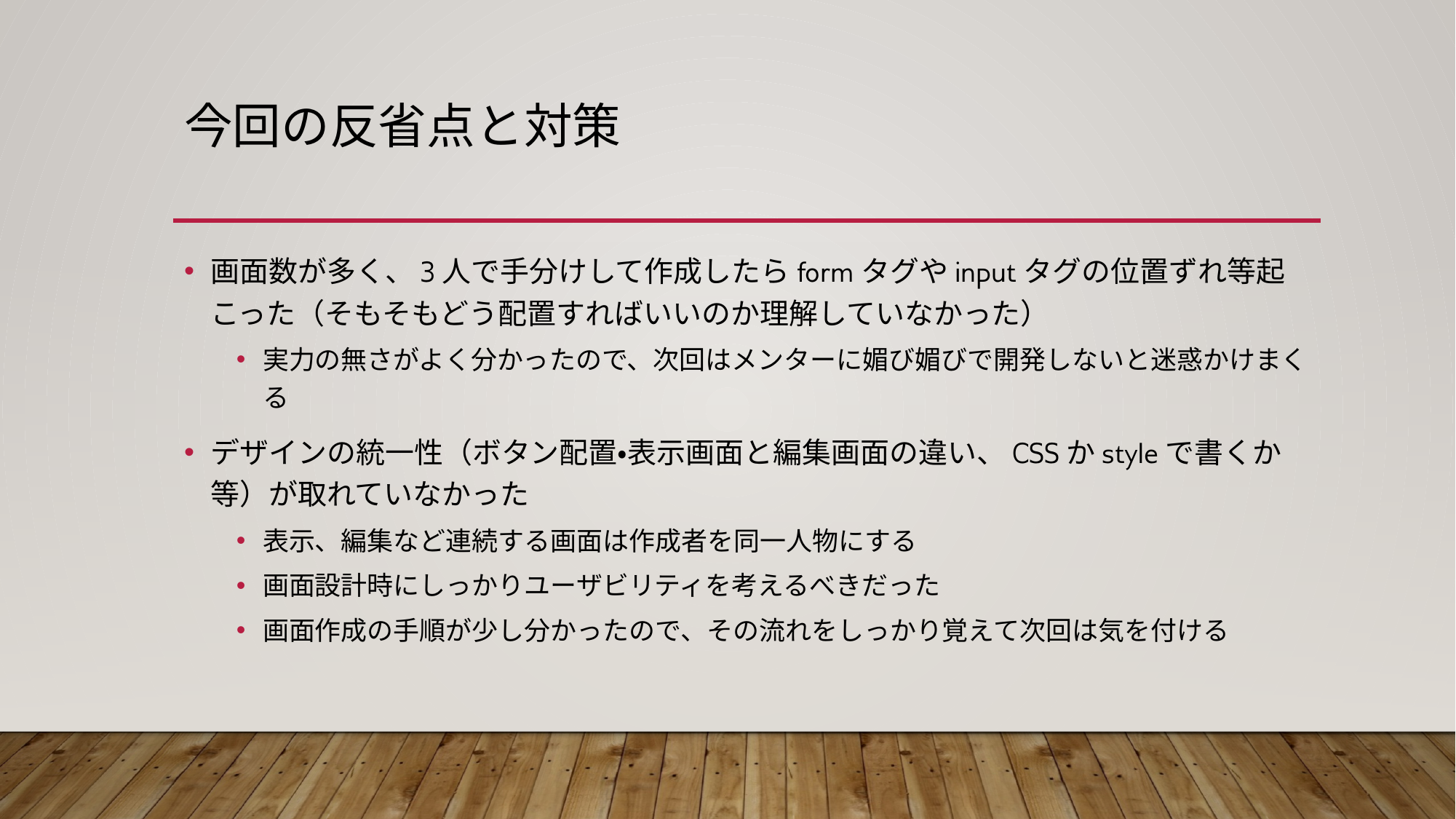

# 今回の反省点と対策
画面数が多く、3人で手分けして作成したらformタグやinputタグの位置ずれ等起こった（そもそもどう配置すればいいのか理解していなかった）
実力の無さがよく分かったので、次回はメンターに媚び媚びで開発しないと迷惑かけまくる
デザインの統一性（ボタン配置・表示画面と編集画面の違い、CSSかstyleで書くか等）が取れていなかった
表示、編集など連続する画面は作成者を同一人物にする
画面設計時にしっかりユーザビリティを考えるべきだった
画面作成の手順が少し分かったので、その流れをしっかり覚えて次回は気を付ける